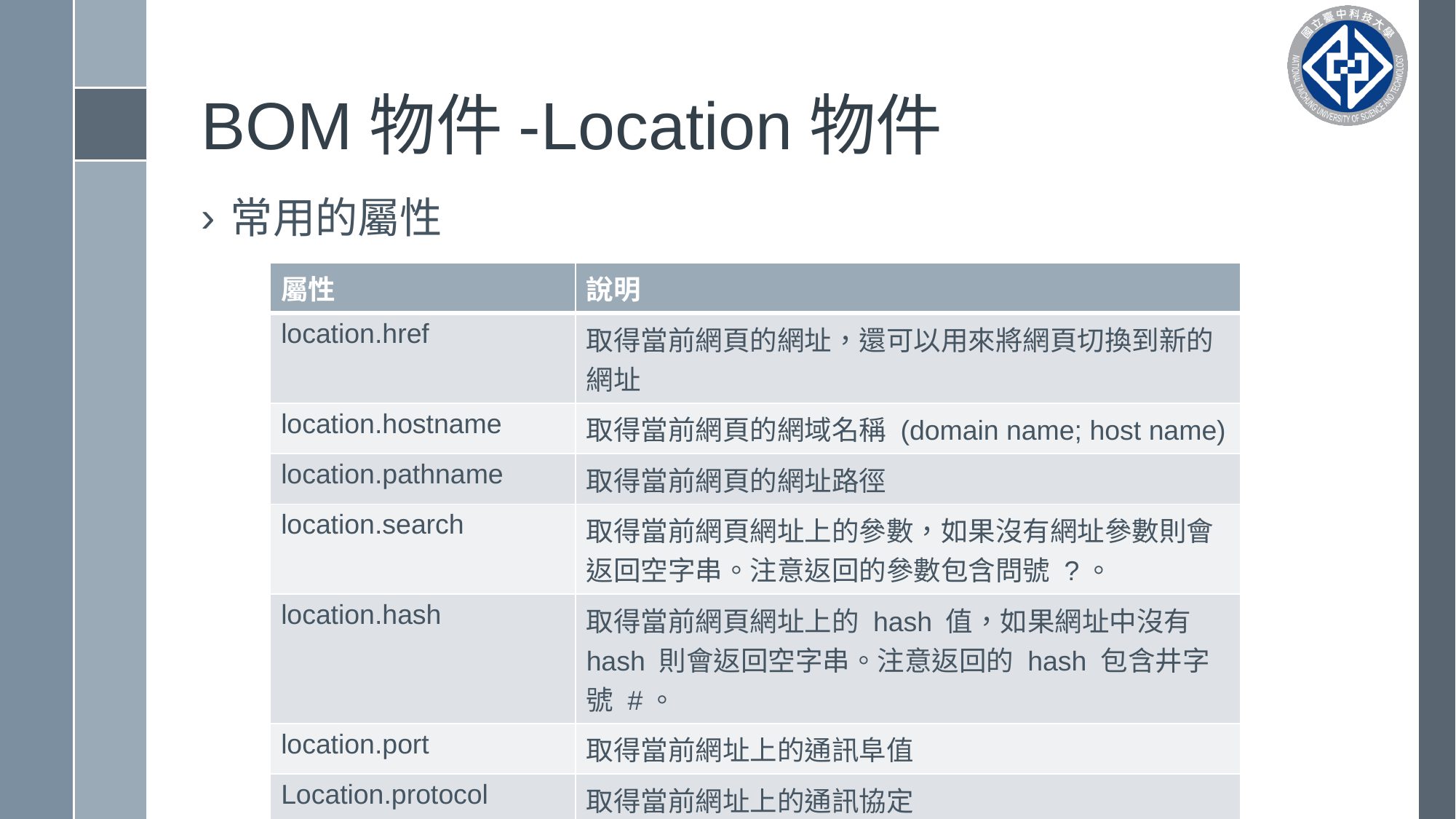

# BOM物件-Location物件
常用的屬性
| 屬性 | 說明 |
| --- | --- |
| location.href | 取得當前網頁的網址，還可以用來將網頁切換到新的網址 |
| location.hostname | 取得當前網頁的網域名稱 (domain name; host name) |
| location.pathname | 取得當前網頁的網址路徑 |
| location.search | 取得當前網頁網址上的參數，如果沒有網址參數則會返回空字串。注意返回的參數包含問號 ?。 |
| location.hash | 取得當前網頁網址上的 hash 值，如果網址中沒有 hash 則會返回空字串。注意返回的 hash 包含井字號 #。 |
| location.port | 取得當前網址上的通訊阜值 |
| Location.protocol | 取得當前網址上的通訊協定 |